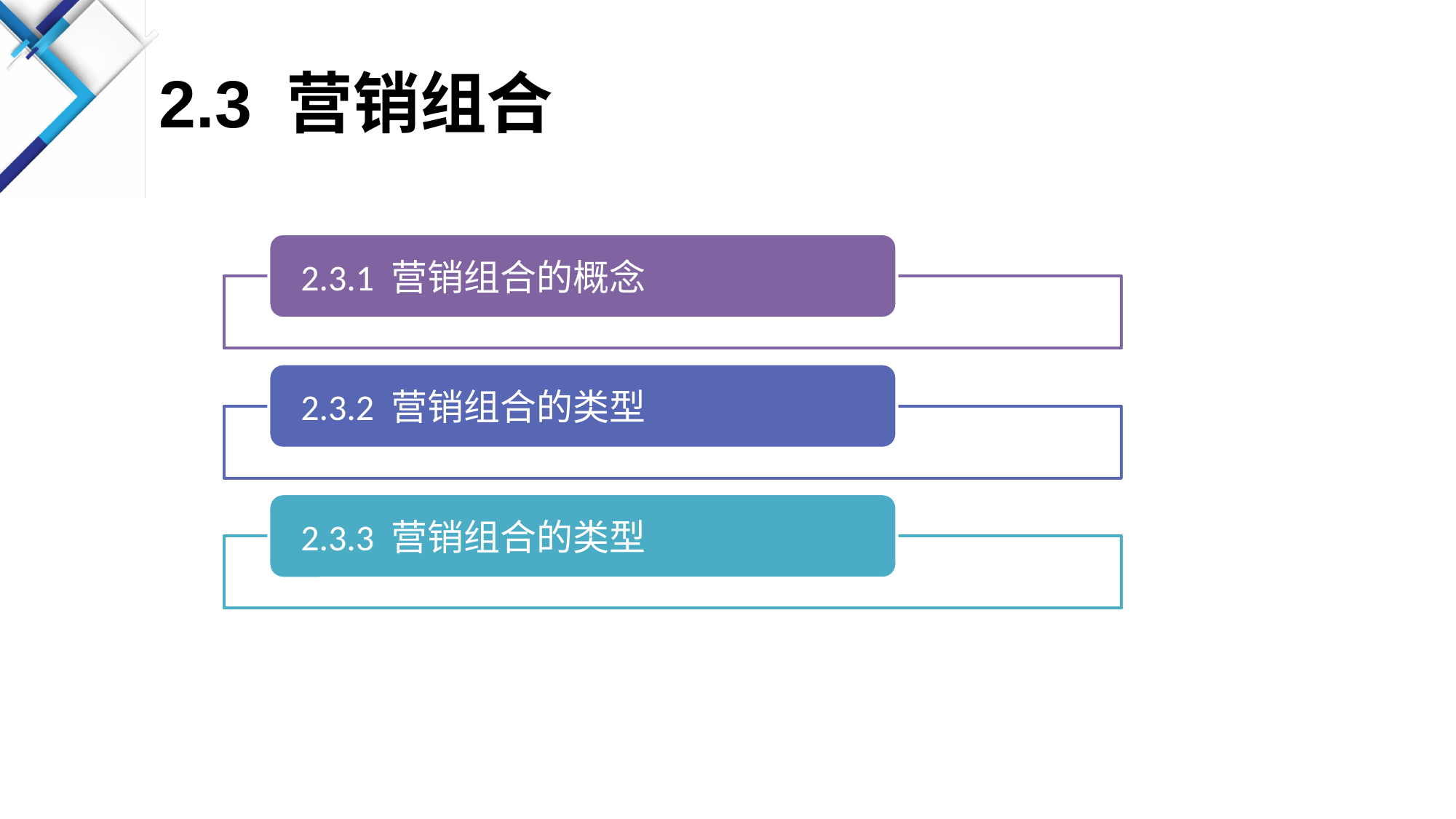

# 2.3 营销组合
2.3.1 营销组合的概念
2.3.2 营销组合的类型
2.3.3 营销组合的类型